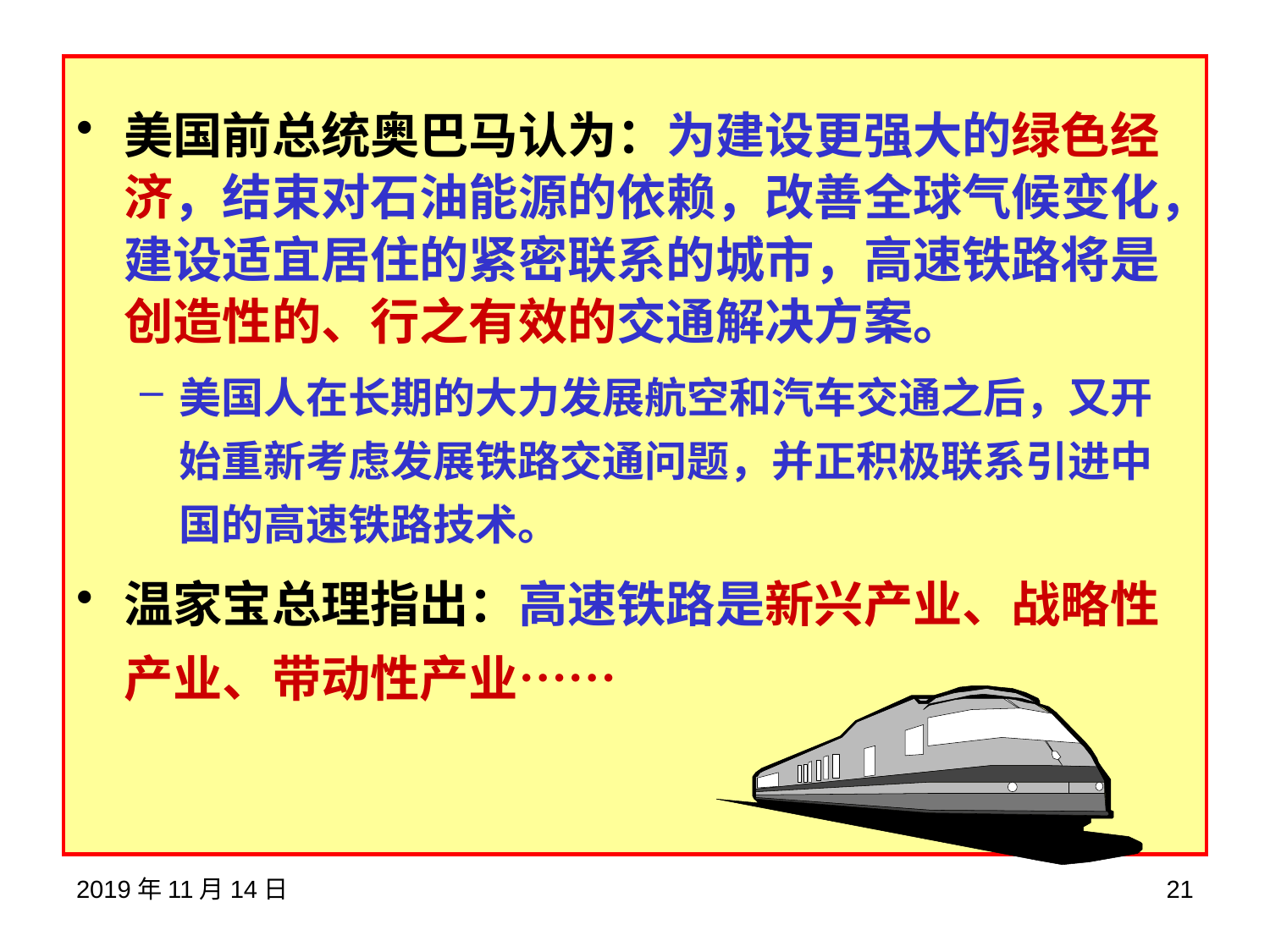

美国前总统奥巴马认为：为建设更强大的绿色经济，结束对石油能源的依赖，改善全球气候变化，建设适宜居住的紧密联系的城市，高速铁路将是创造性的、行之有效的交通解决方案。
美国人在长期的大力发展航空和汽车交通之后，又开始重新考虑发展铁路交通问题，并正积极联系引进中国的高速铁路技术。
温家宝总理指出：高速铁路是新兴产业、战略性产业、带动性产业……

2019年11月14日
21